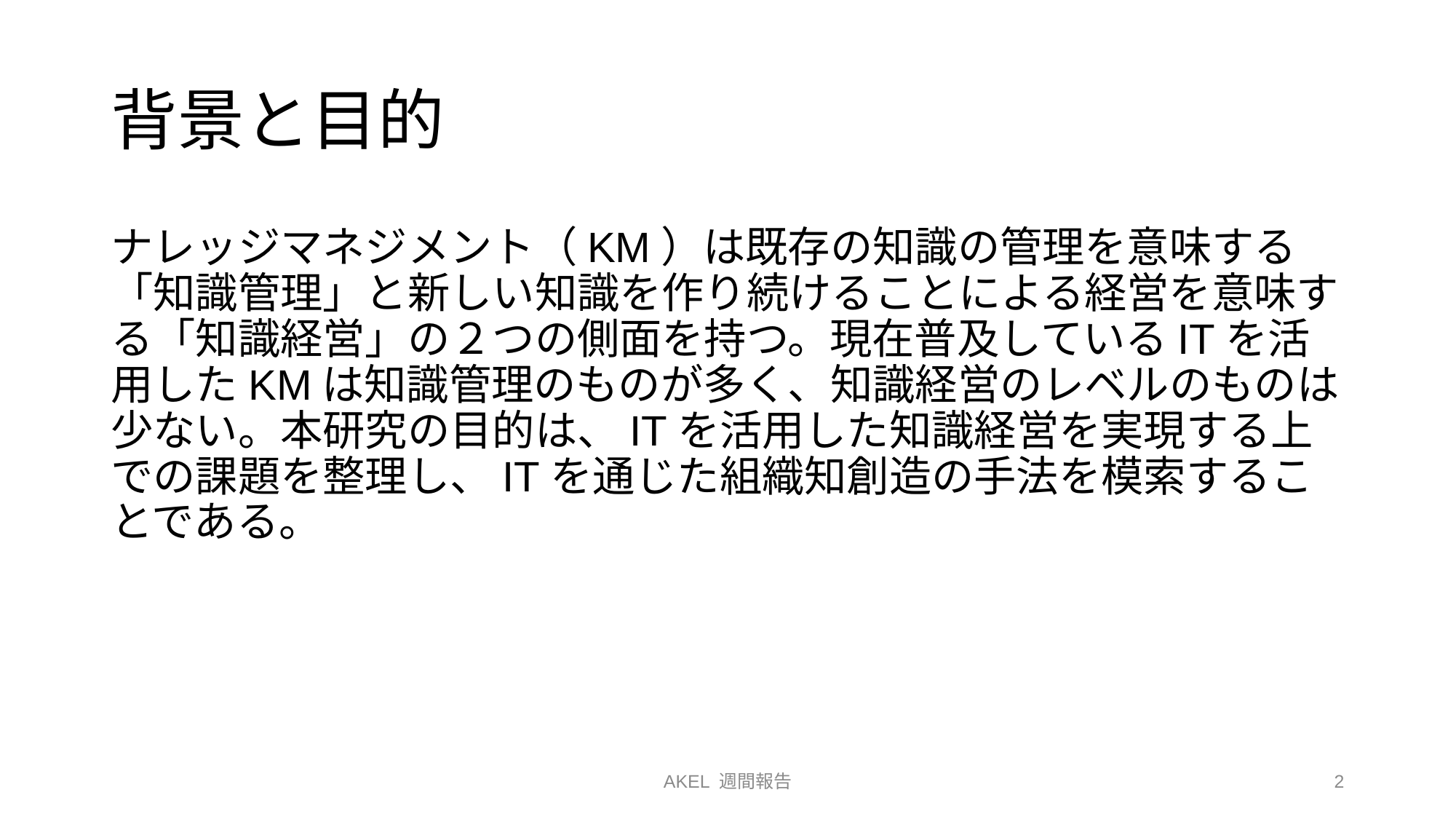

# 背景と目的
ナレッジマネジメント（KM）は既存の知識の管理を意味する「知識管理」と新しい知識を作り続けることによる経営を意味する「知識経営」の２つの側面を持つ。現在普及しているITを活用したKMは知識管理のものが多く、知識経営のレベルのものは少ない。本研究の目的は、ITを活用した知識経営を実現する上での課題を整理し、ITを通じた組織知創造の手法を模索することである。
AKEL 週間報告
2